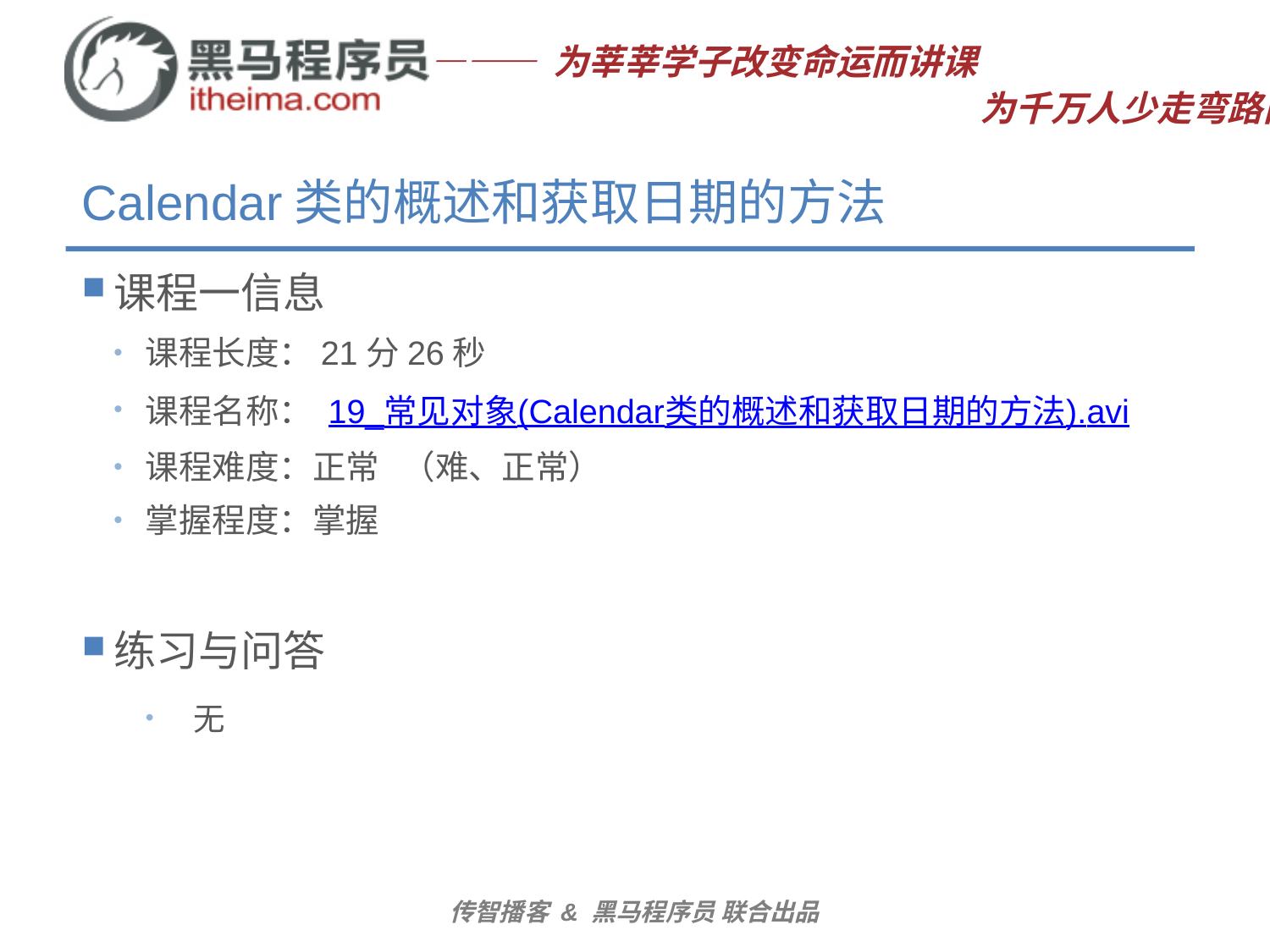

# Calendar类的概述和获取日期的方法
课程一信息
课程长度：21分26秒
课程名称： 19_常见对象(Calendar类的概述和获取日期的方法).avi
课程难度：正常   （难、正常）
掌握程度：掌握

练习与问答
无